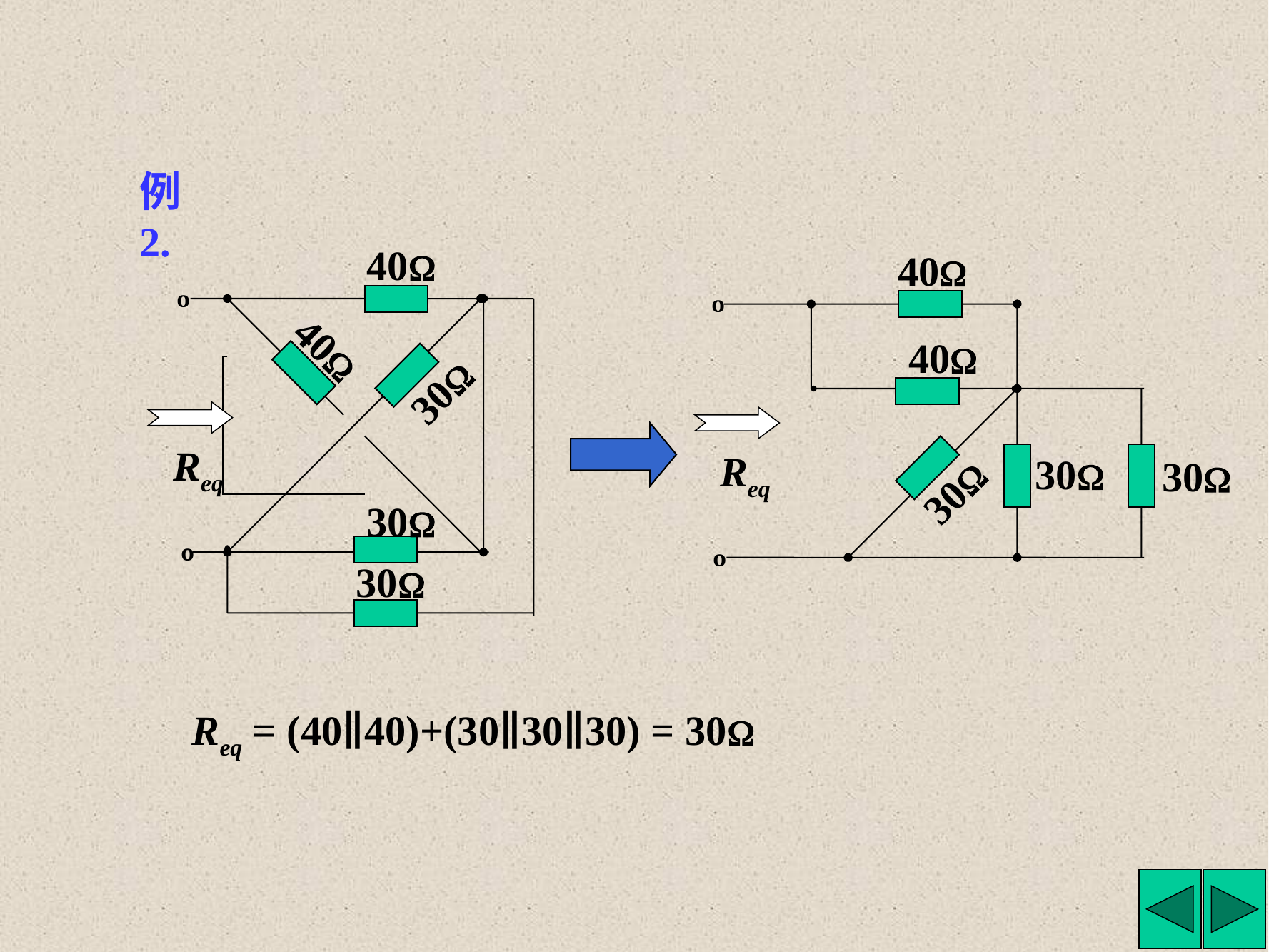

例2.
40Ω

º

40Ω

30Ω

30Ω

º

30Ω

40Ω

º

40Ω

30Ω

30Ω
30Ω
º

Req

Req

  Req = (40∥40)+(30∥30∥30) = 30Ω